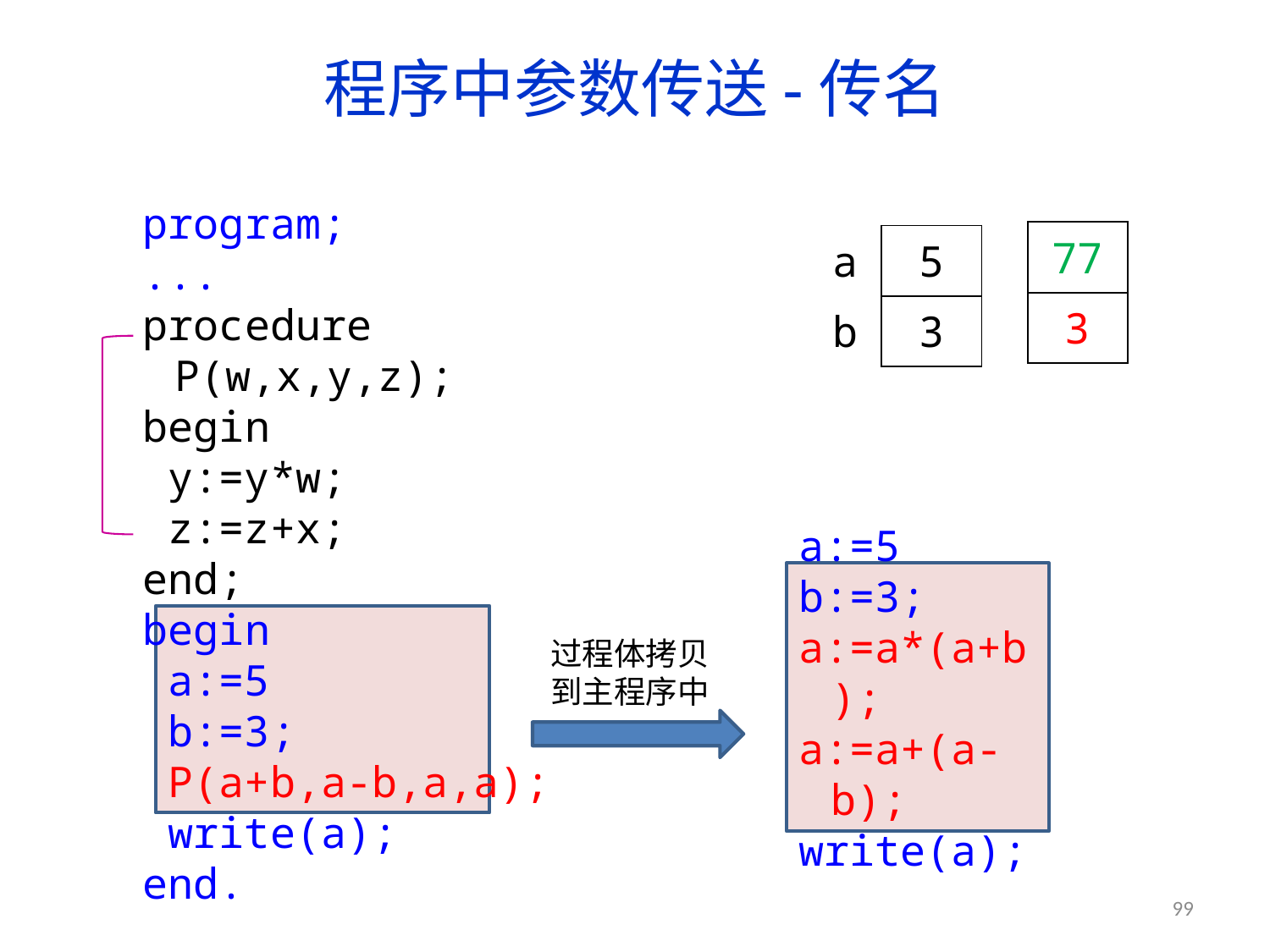

# 程序中参数传送-传名
program;
...
procedure P(w,x,y,z);
begin
 y:=y*w;
 z:=z+x;
end;
begin
 a:=5
 b:=3;
 P(a+b,a-b,a,a);
 write(a);
end.
| 77 |
| --- |
| 3 |
| a |
| --- |
| b |
| 5 |
| --- |
| 3 |

a:=5
b:=3;
a:=a*(a+b);
a:=a+(a-b);
write(a);

过程体拷贝到主程序中

99